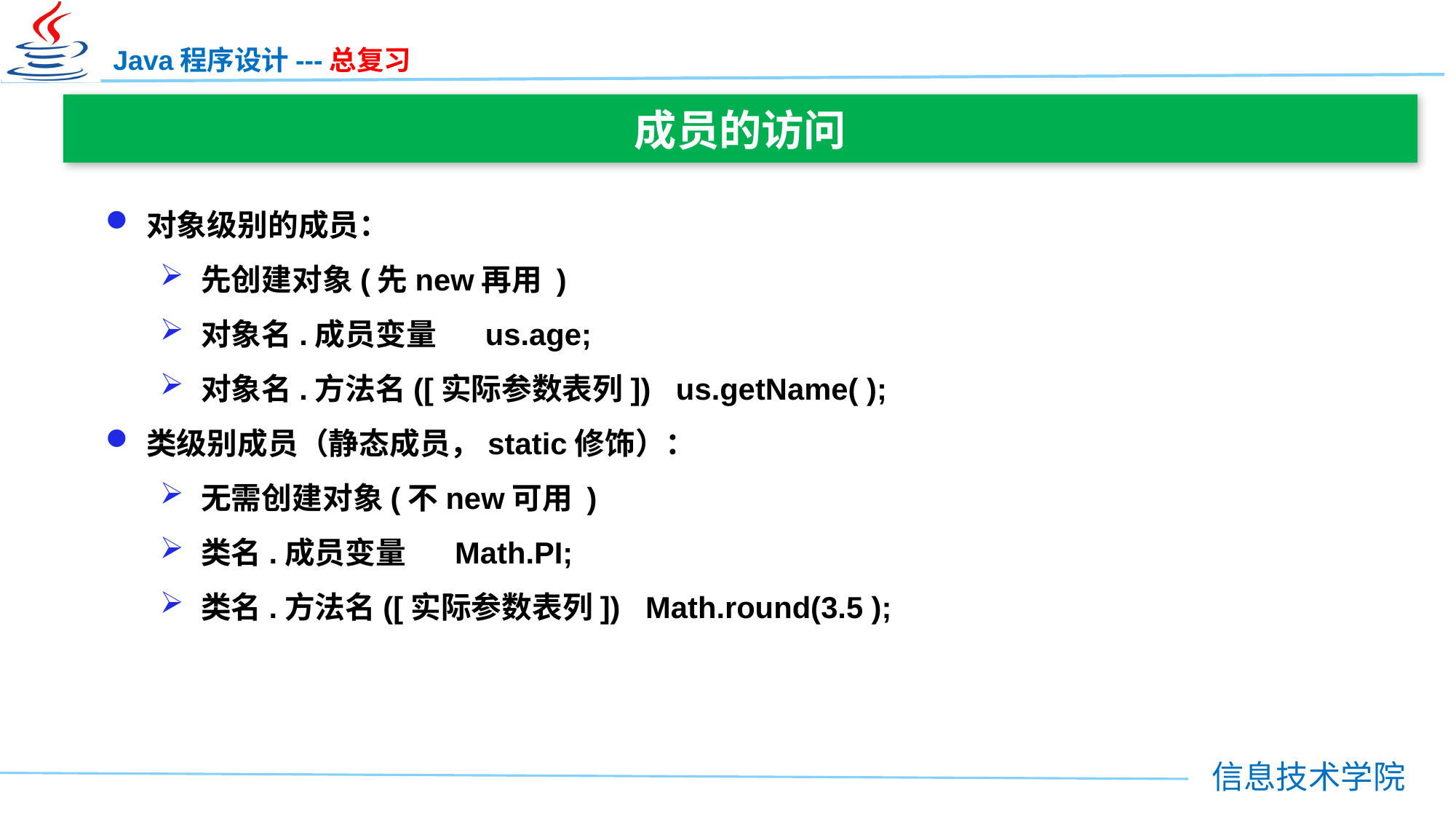

成员的访问
对象级别的成员：
先创建对象(先new再用 )
对象名.成员变量      us.age;
对象名.方法名([实际参数表列])   us.getName( );
类级别成员（静态成员，static修饰）：
无需创建对象(不new可用 )
类名.成员变量      Math.PI;
类名.方法名([实际参数表列])   Math.round(3.5 );